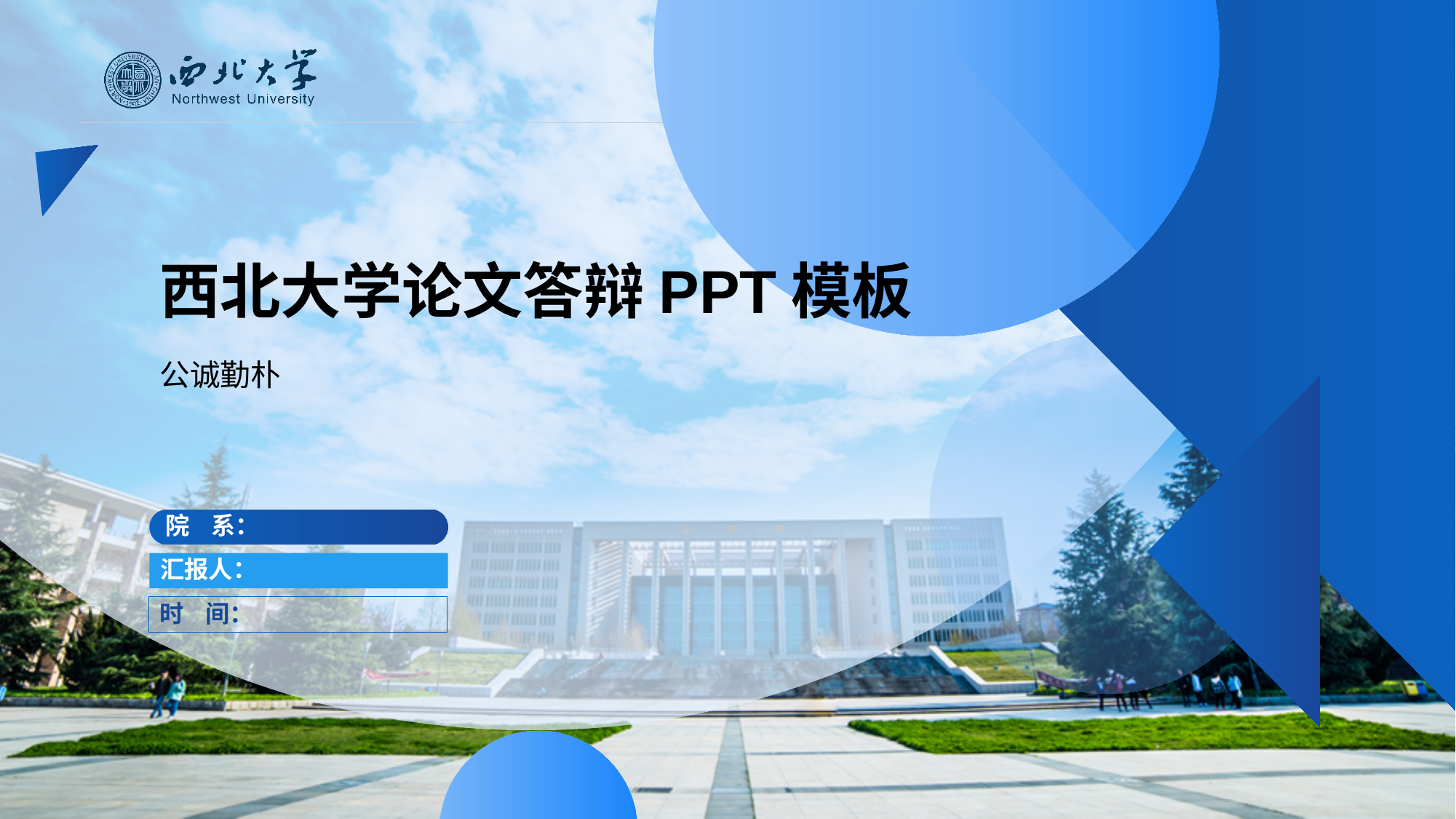

# 西北大学论文答辩PPT模板
公诚勤朴
院    系：
汇报人：
时    间：